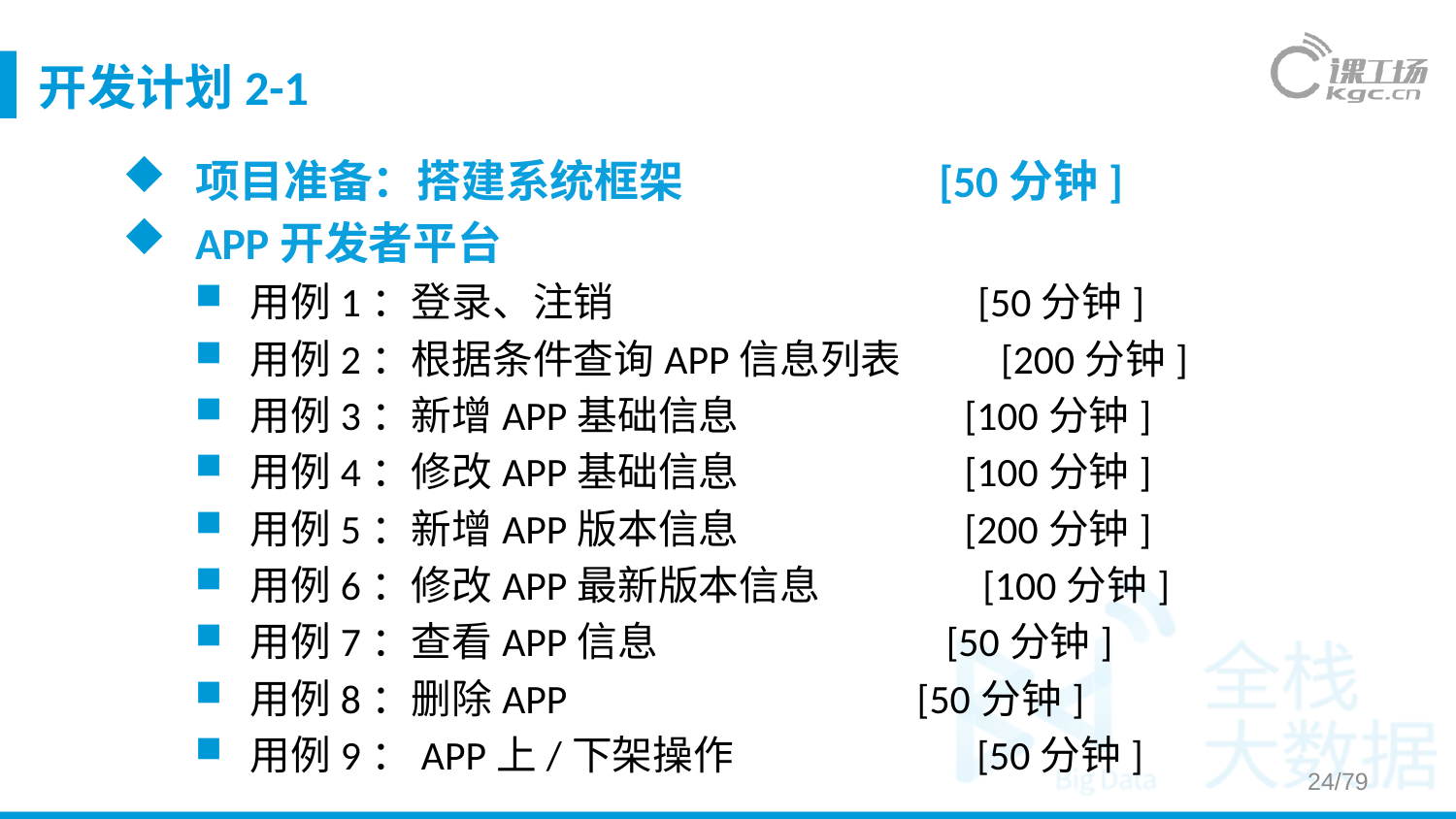

# 开发计划2-1
项目准备：搭建系统框架                        [50分钟]
APP开发者平台
用例1：登录、注销			[50分钟]
用例2：根据条件查询APP信息列表          [200分钟]
用例3：新增APP基础信息                        [100分钟]
用例4：修改APP基础信息                        [100分钟]
用例5：新增APP版本信息                        [200分钟]
用例6：修改APP最新版本信息                 [100分钟]
用例7：查看APP信息                               [50分钟]
用例8：删除APP                                      [50分钟]
用例9：APP上/下架操作                          [50分钟]

24/79